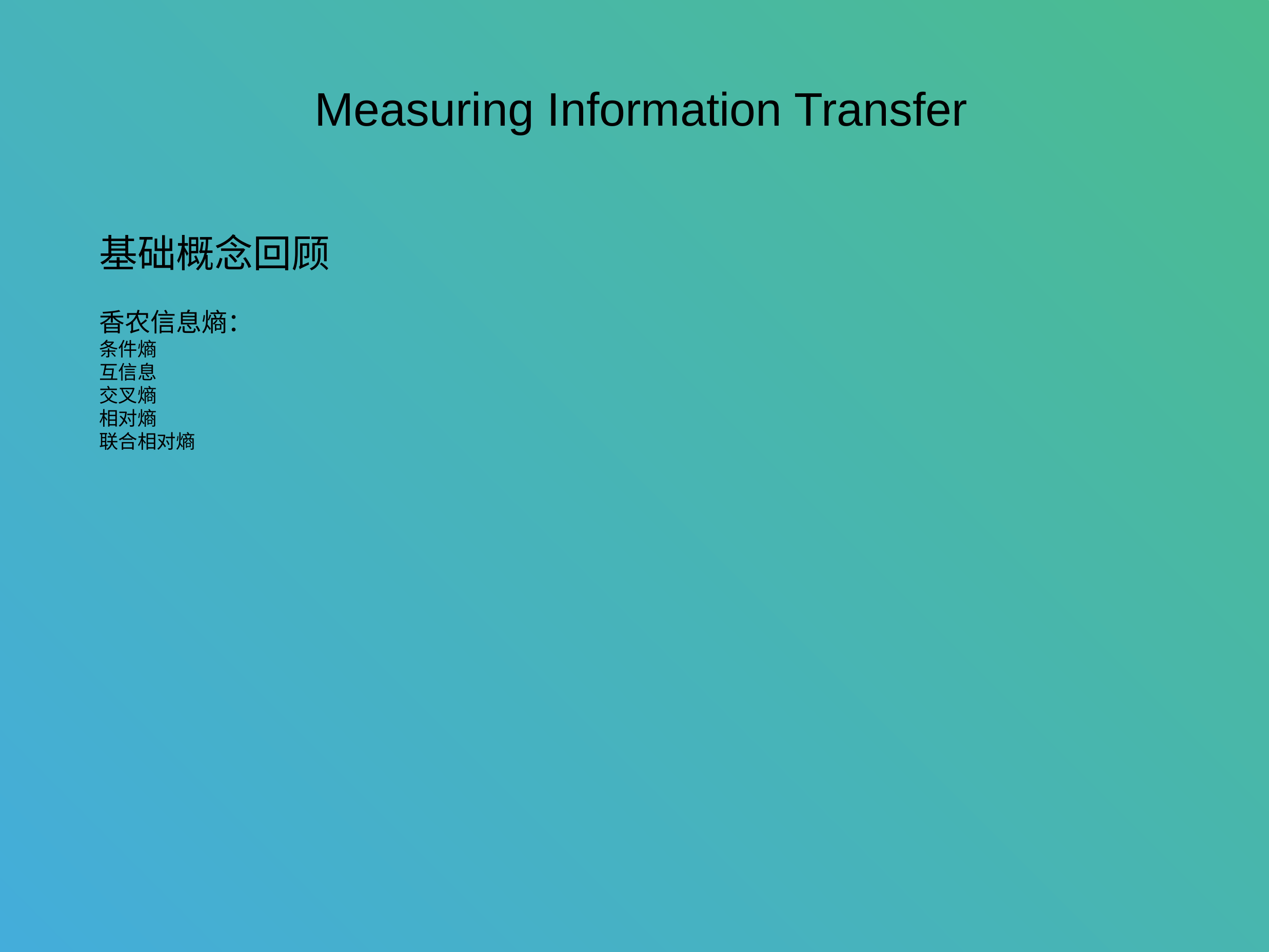

Measuring Information Transfer

基础概念回顾

香农信息熵：
条件熵
互信息
交叉熵
相对熵
联合相对熵